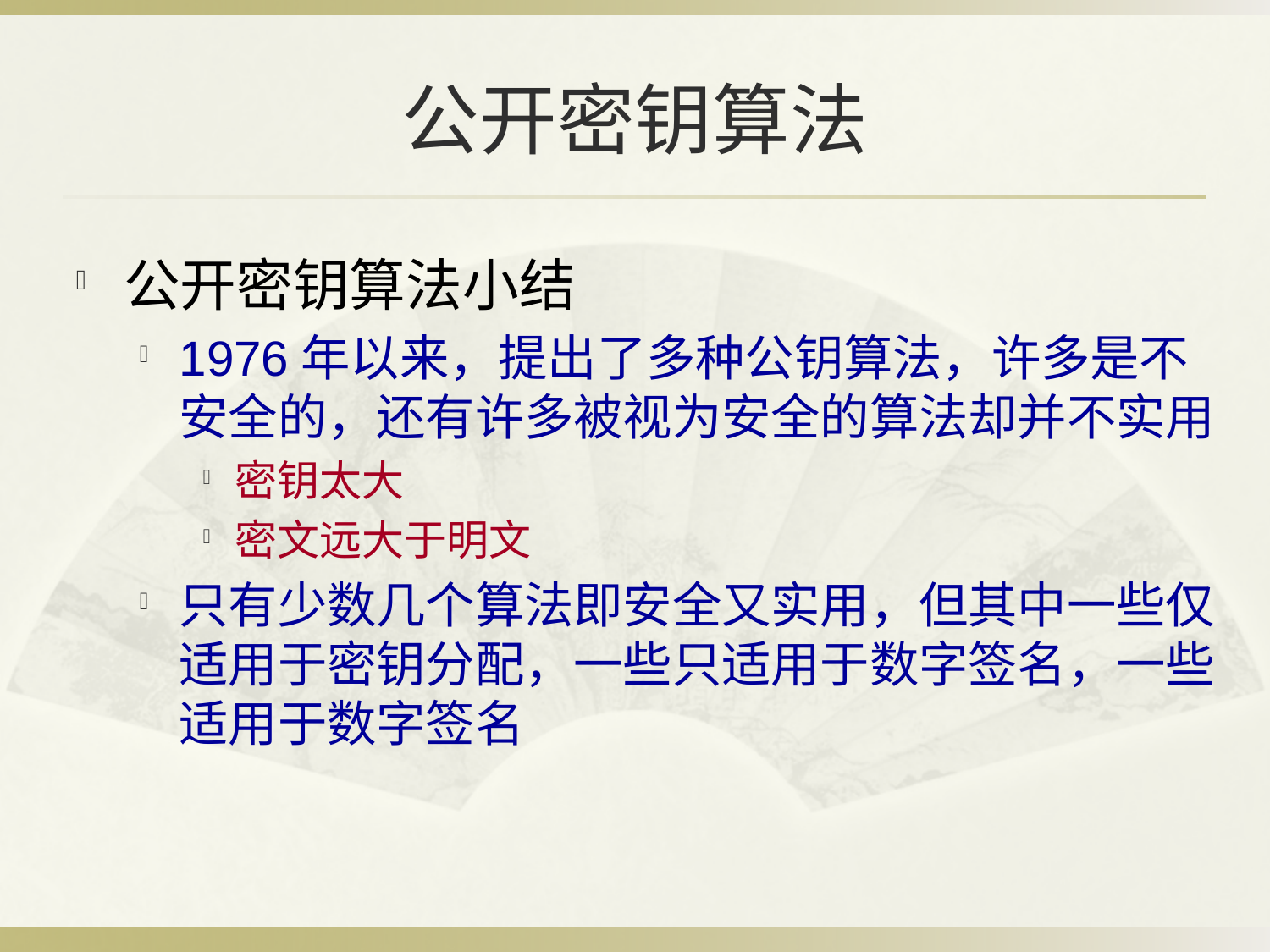

# 公开密钥算法
公开密钥算法小结
1976年以来，提出了多种公钥算法，许多是不安全的，还有许多被视为安全的算法却并不实用
密钥太大
密文远大于明文
只有少数几个算法即安全又实用，但其中一些仅适用于密钥分配，一些只适用于数字签名，一些适用于数字签名